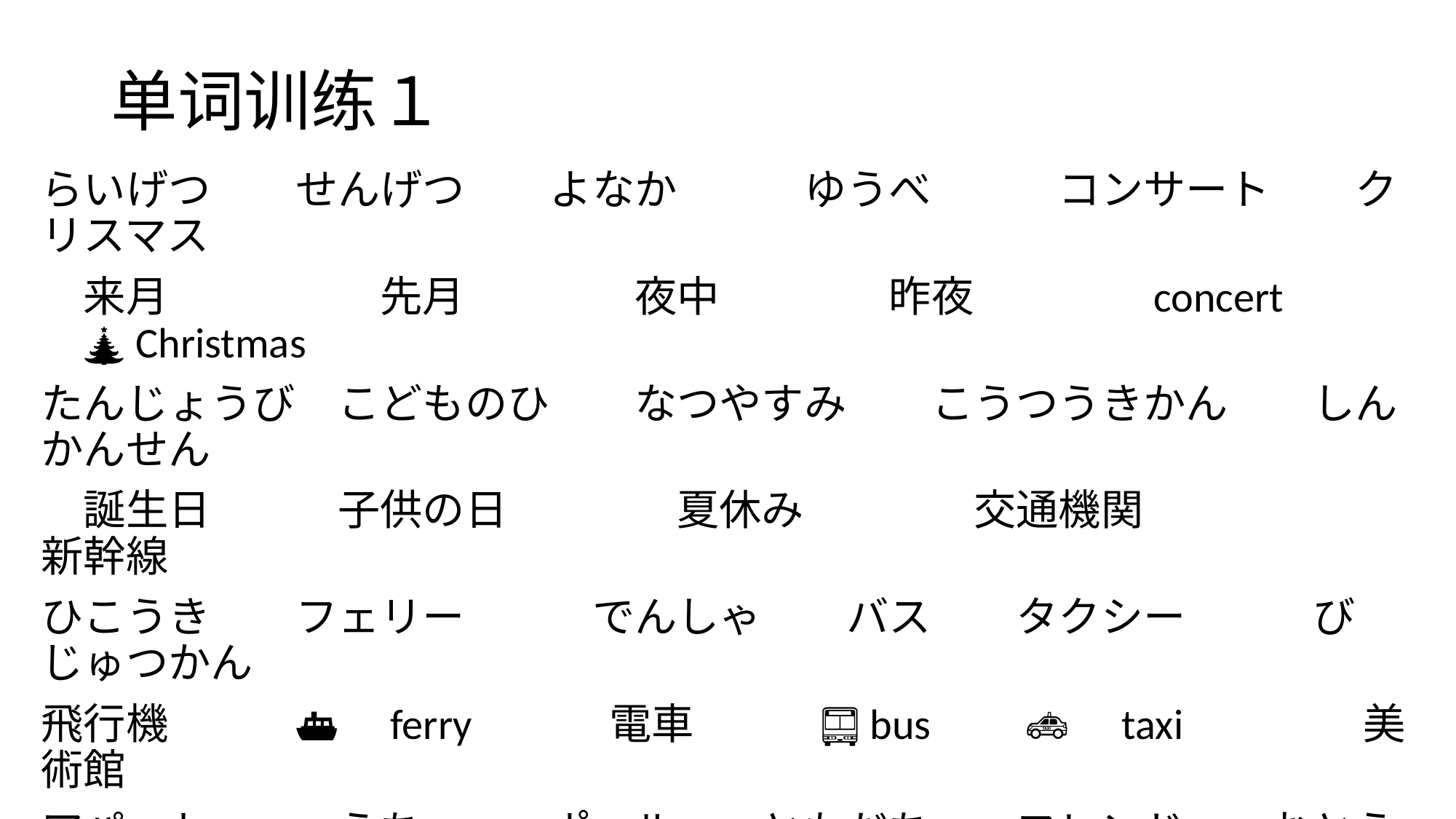

# 单词训练１
らいげつ　　せんげつ　　よなか　　　ゆうべ　　　コンサート　　クリスマス
　来月　　　　　先月　　　　夜中　　　　昨夜　　　　concert　　　　🎄Christmas
たんじょうび　こどものひ　　なつやすみ　　こうつうきかん　　しんかんせん
　誕生日　　　子供の日　　　　夏休み　　　　交通機関　　　　　　新幹線
ひこうき　　フェリー　　　でんしゃ　　バス　　タクシー　　　びじゅつかん
飛行機　　　⛴　ferry　　　電車　　　🚍bus　　🚕　taxi　　　　美術館
アパート　　　うち　　　ポール　　ともだち　　フレンド　　おとうと　いきます（行く）
　公寓　　　私の家　　游泳池　　　友達　　　　friend　　　弟　　　　行きます
かえります（帰る）　　きます　　たしか　　まっすぐ  　　いっしょに
帰ります　　　　　　　来ます　　　好像　　　　笔直　　       一起